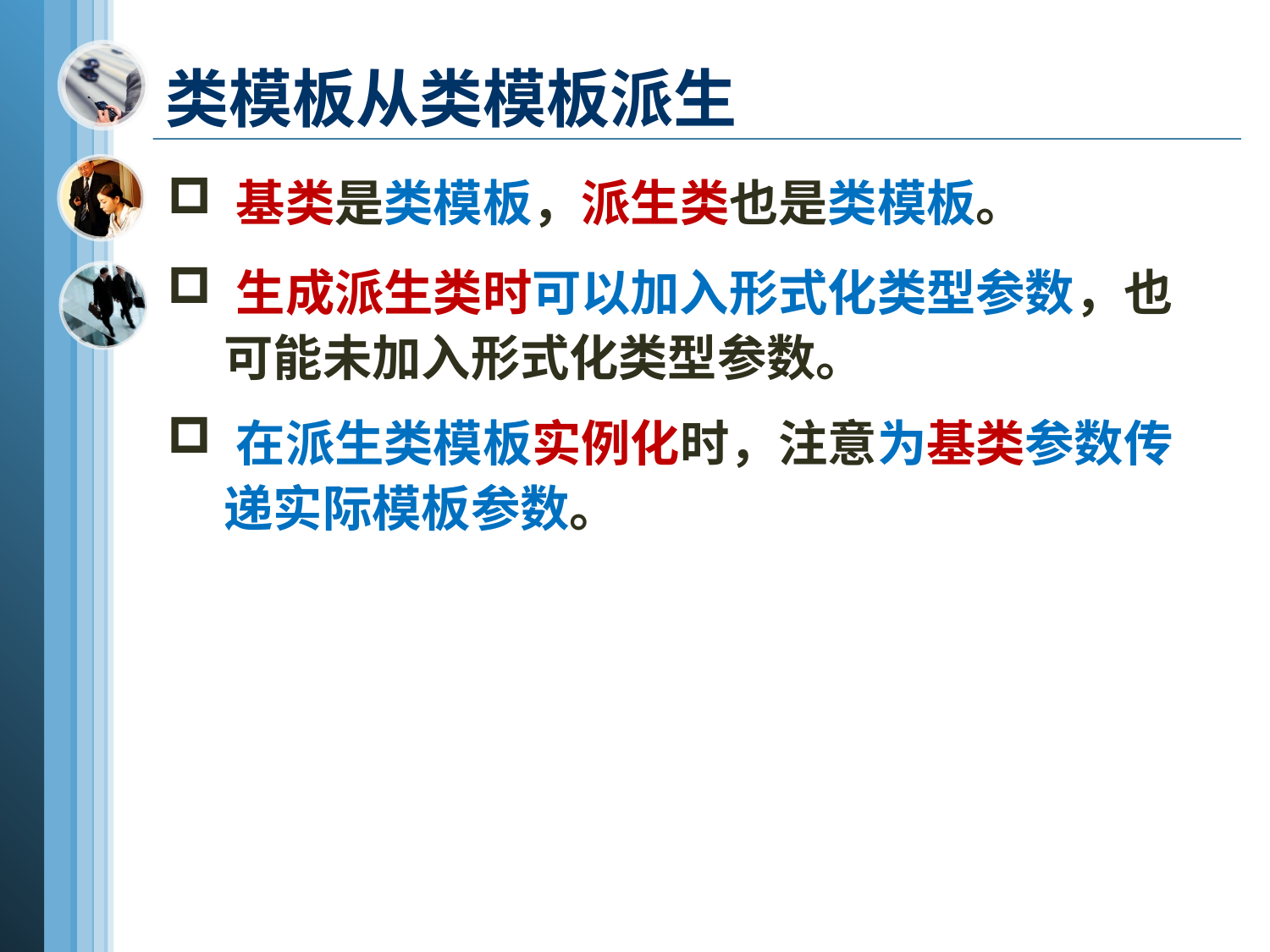

类模板从类模板派生
 基类是类模板，派生类也是类模板。
 生成派生类时可以加入形式化类型参数，也
    可能未加入形式化类型参数。
 在派生类模板实例化时，注意为基类参数传
    递实际模板参数。